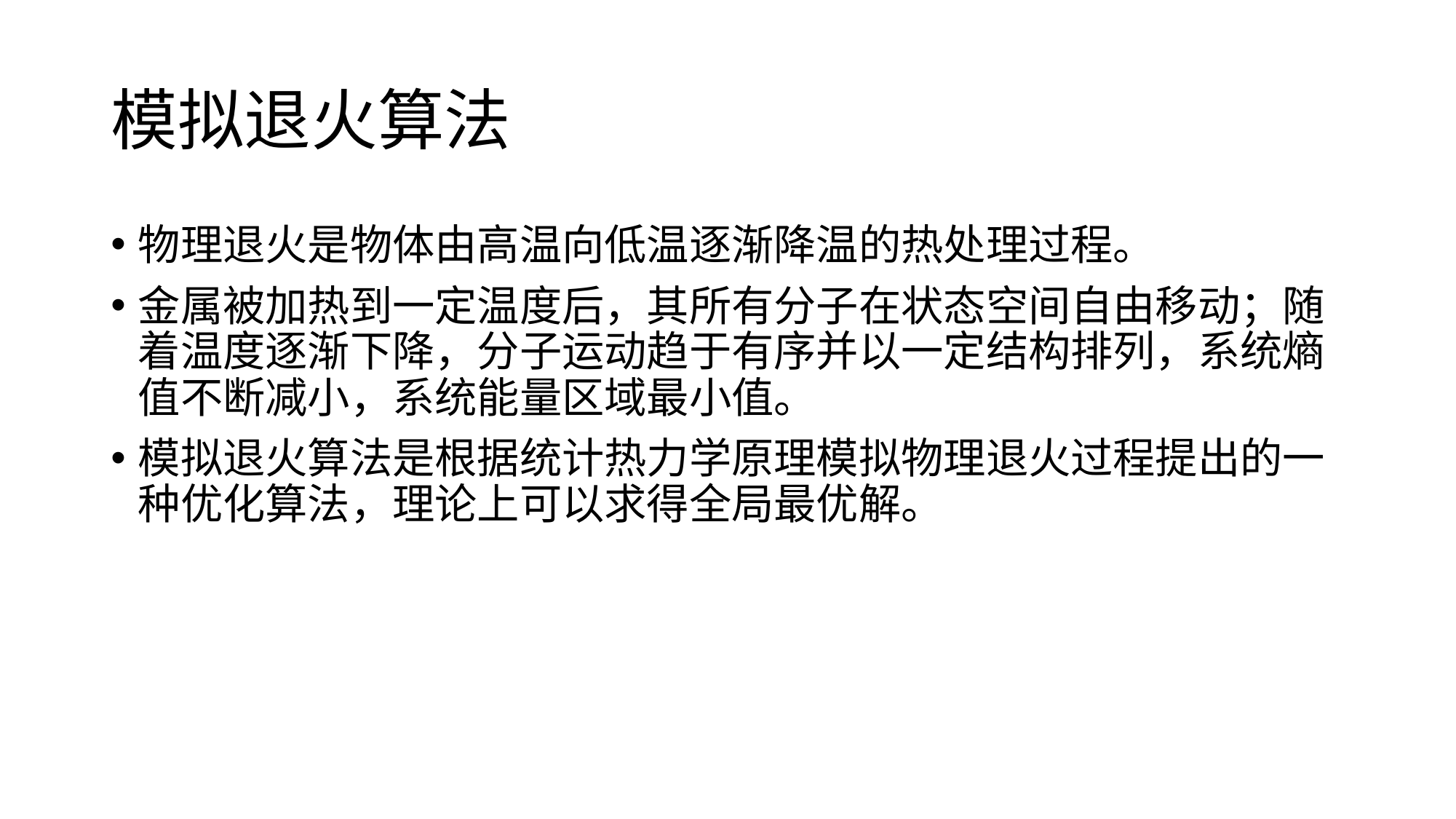

# 模拟退火算法
物理退火是物体由高温向低温逐渐降温的热处理过程。
金属被加热到一定温度后，其所有分子在状态空间自由移动；随着温度逐渐下降，分子运动趋于有序并以一定结构排列，系统熵值不断减小，系统能量区域最小值。
模拟退火算法是根据统计热力学原理模拟物理退火过程提出的一种优化算法，理论上可以求得全局最优解。